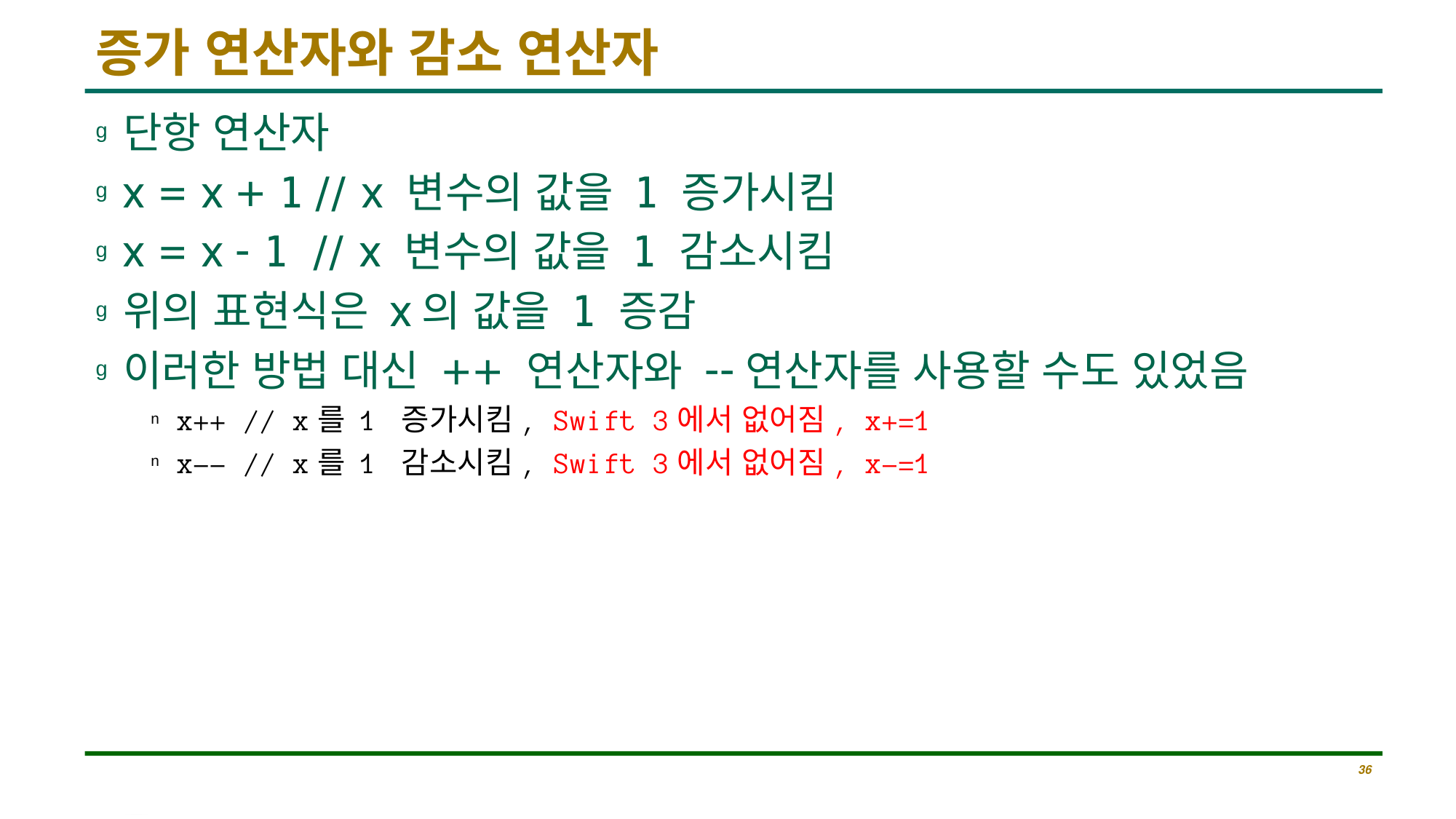

# 증가 연산자와 감소 연산자
단항 연산자
x = x + 1 // x 변수의 값을 1 증가시킴
x = x - 1  // x 변수의 값을 1 감소시킴
위의 표현식은 x의 값을 1 증감
이러한 방법 대신 ++ 연산자와 --연산자를 사용할 수도 있었음
x++ // x를 1 증가시킴, Swift 3에서 없어짐, x+=1
x-- // x를 1 감소시킴, Swift 3에서 없어짐, x-=1